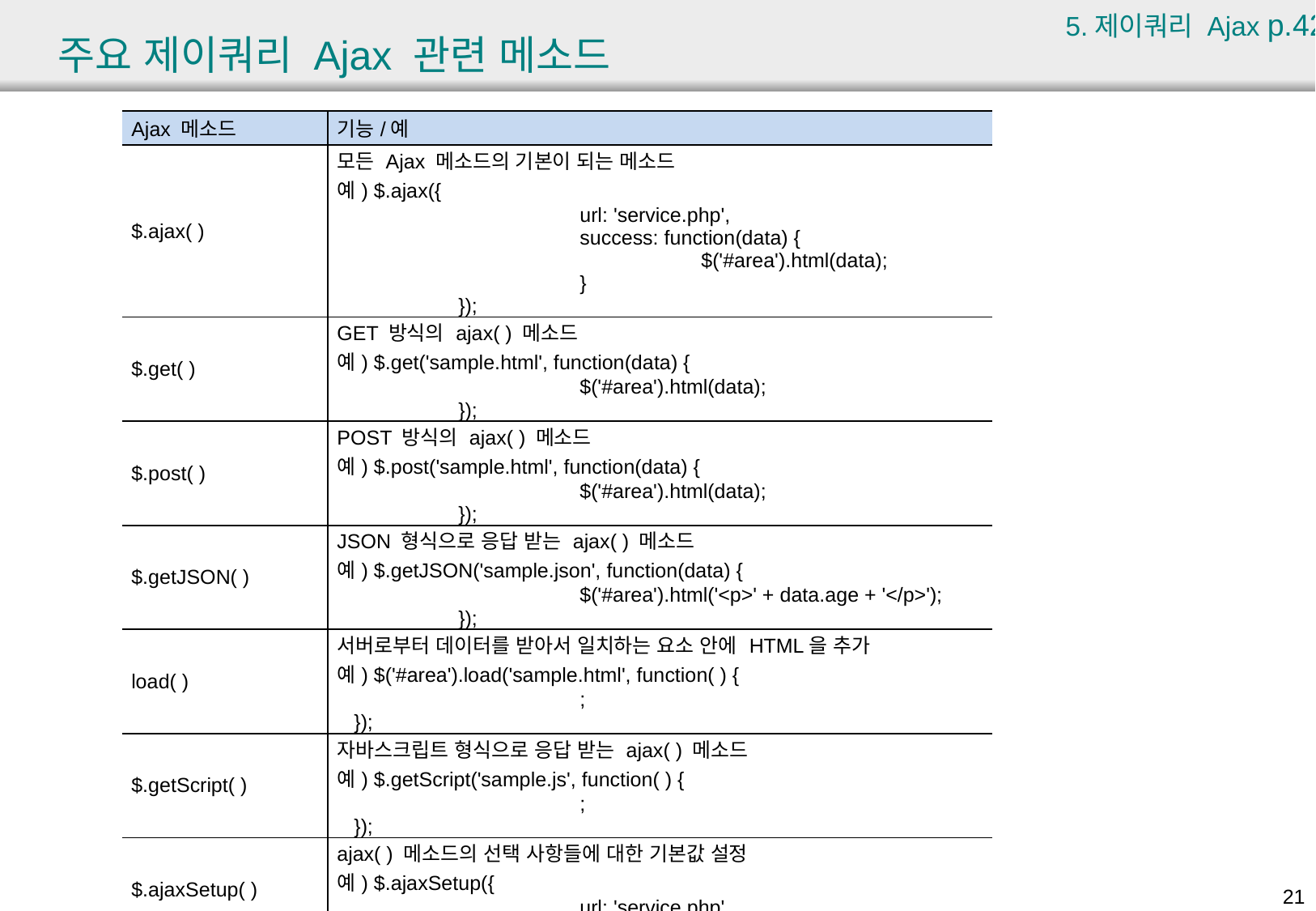

5.제이쿼리 Ajax p.427
# 주요 제이쿼리 Ajax 관련 메소드
| Ajax 메소드 | 기능/예 |
| --- | --- |
| $.ajax( ) | 모든 Ajax 메소드의 기본이 되는 메소드 예) $.ajax({ url: 'service.php', success: function(data) { $('#area').html(data); } }); |
| $.get( ) | GET 방식의 ajax( ) 메소드 예) $.get('sample.html', function(data) { $('#area').html(data); }); |
| $.post( ) | POST 방식의 ajax( ) 메소드 예) $.post('sample.html', function(data) { $('#area').html(data); }); |
| $.getJSON( ) | JSON 형식으로 응답 받는 ajax( ) 메소드 예) $.getJSON('sample.json', function(data) { $('#area').html('<p>' + data.age + '</p>'); }); |
| load( ) | 서버로부터 데이터를 받아서 일치하는 요소 안에 HTML을 추가 예) $('#area').load('sample.html', function( ) { ; }); |
| $.getScript( ) | 자바스크립트 형식으로 응답 받는 ajax( ) 메소드 예) $.getScript('sample.js', function( ) { ; }); |
| $.ajaxSetup( ) | ajax( ) 메소드의 선택 사항들에 대한 기본값 설정 예) $.ajaxSetup({ url: 'service.php' }); |